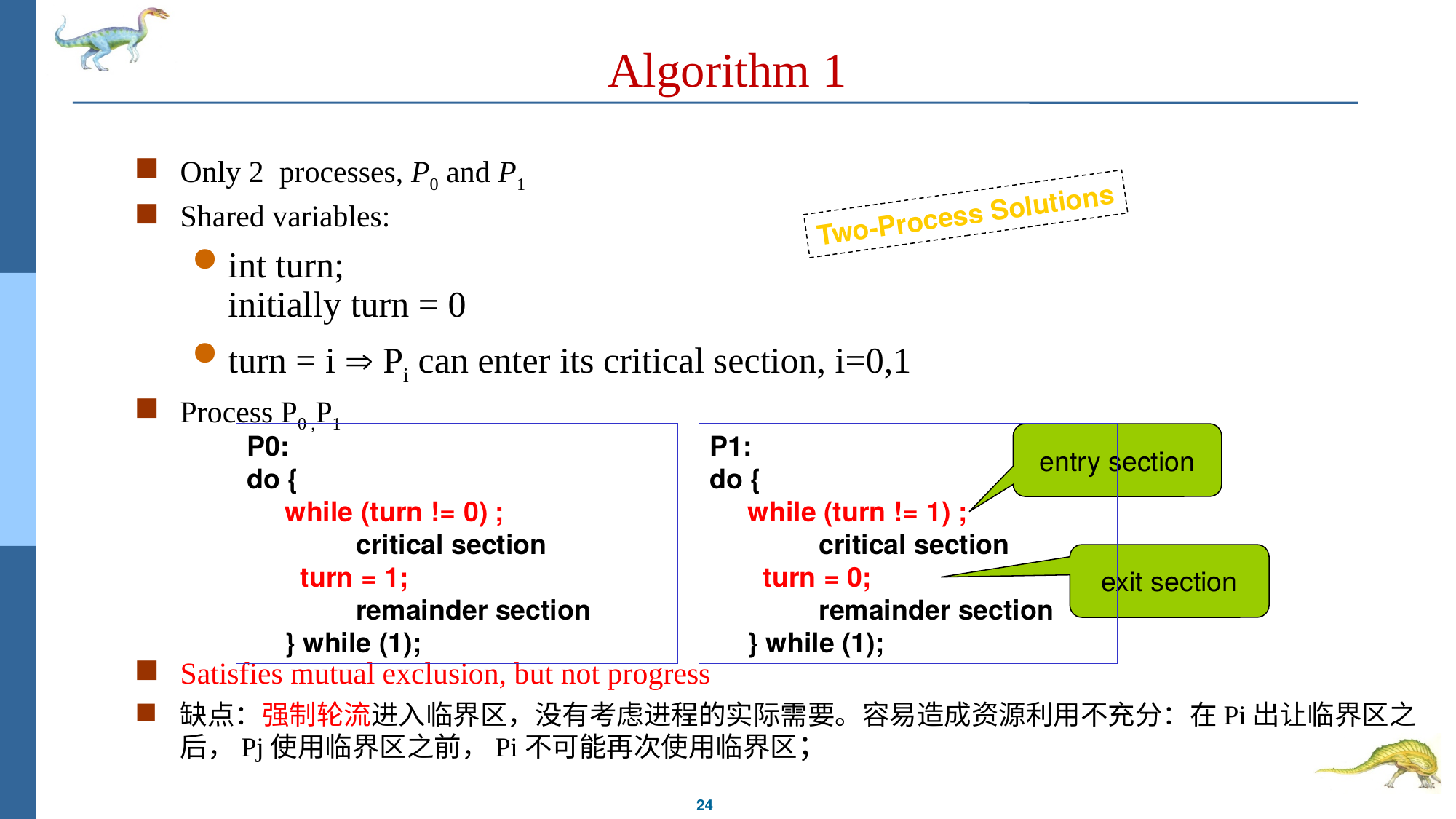

# Algorithm 1
Only 2  processes, P0 and P1
Shared variables:
int turn;
initially turn = 0
turn = i ⇒ Pi can enter its critical section, i=0,1
Process P0 ,P1

Satisfies mutual exclusion, but not progress
缺点：强制轮流进入临界区，没有考虑进程的实际需要。容易造成资源利用不充分：在Pi出让临界区之后，Pj使用临界区之前，Pi不可能再次使用临界区；
Two-Process Solutions
P0:
do {
     while (turn != 0) ;
	critical section
       turn = 1;
	remainder section
     } while (1);
P1:
do {
     while (turn != 1) ;
	critical section
       turn = 0;
	remainder section
     } while (1);
entry section
exit section